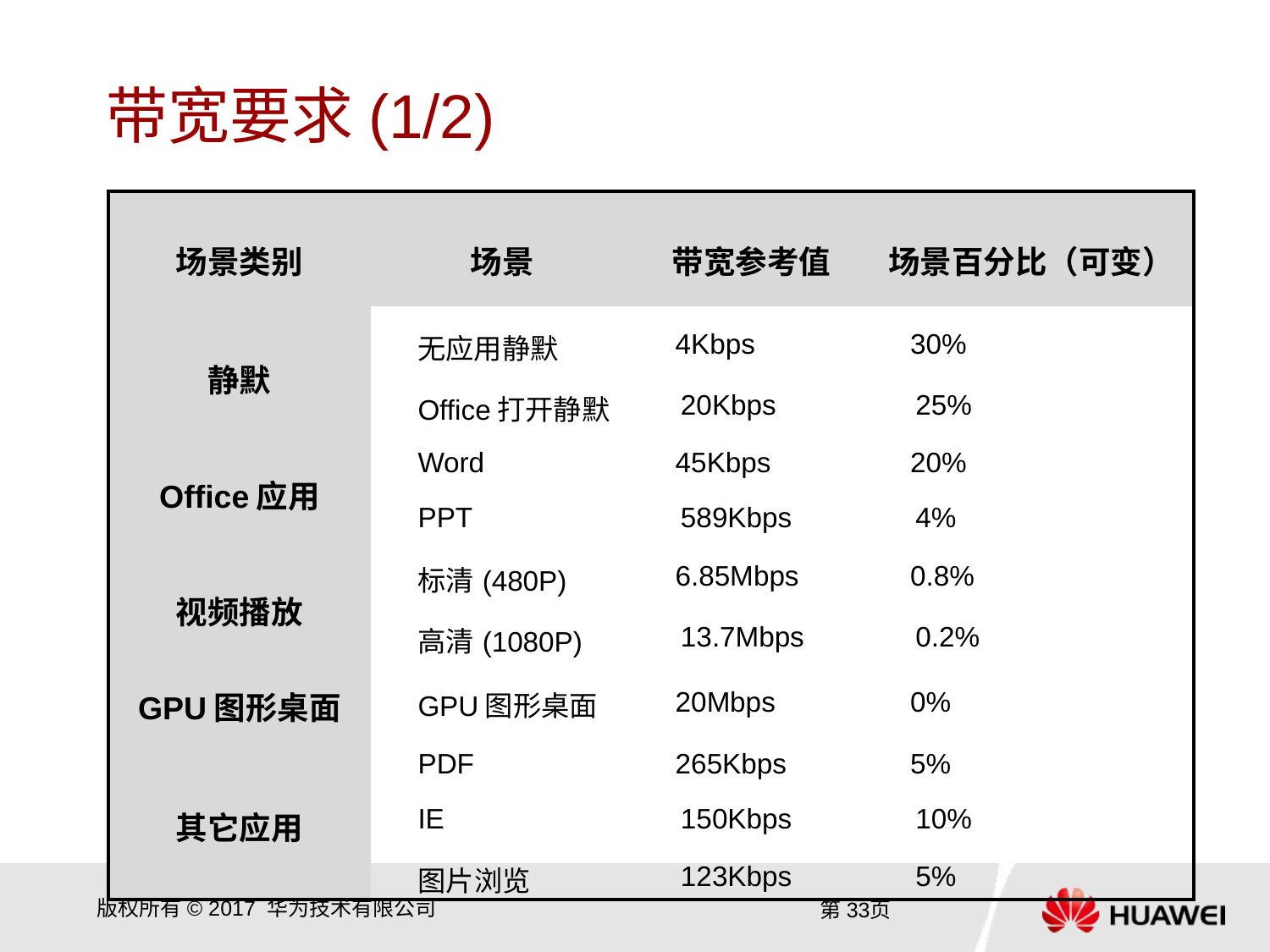

# 带宽要求(1/2)
| 场景类别 | 场景 | 带宽参考值 | 场景百分比（可变） |
| --- | --- | --- | --- |
| 静默 | 无应用静默 | 4Kbps | 30% |
|  | Office打开静默 | 20Kbps | 25% |
| Office应用 | Word | 45Kbps | 20% |
|  | PPT | 589Kbps | 4% |
| 视频播放 | 标清(480P) | 6.85Mbps | 0.8% |
|  | 高清(1080P) | 13.7Mbps | 0.2% |
| GPU图形桌面 | GPU图形桌面 | 20Mbps | 0% |
| 其它应用 | PDF | 265Kbps | 5% |
|  | IE | 150Kbps | 10% |
|  | 图片浏览 | 123Kbps | 5% |